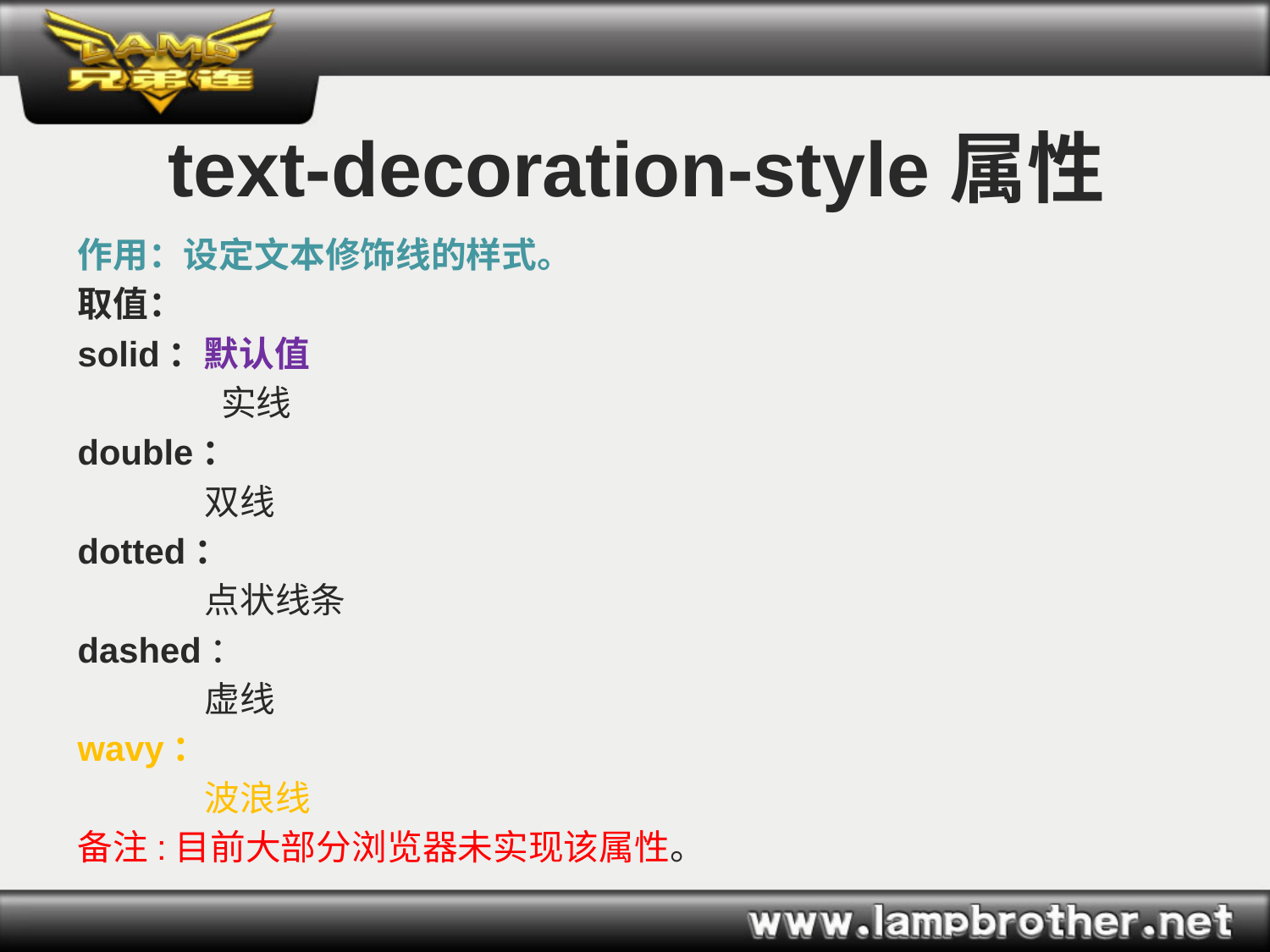

# text-decoration-style属性
作用：设定文本修饰线的样式。
取值：
solid：默认值
	 实线
double：
	双线
dotted：
	点状线条
dashed：
	虚线
wavy：
	波浪线
备注:目前大部分浏览器未实现该属性。